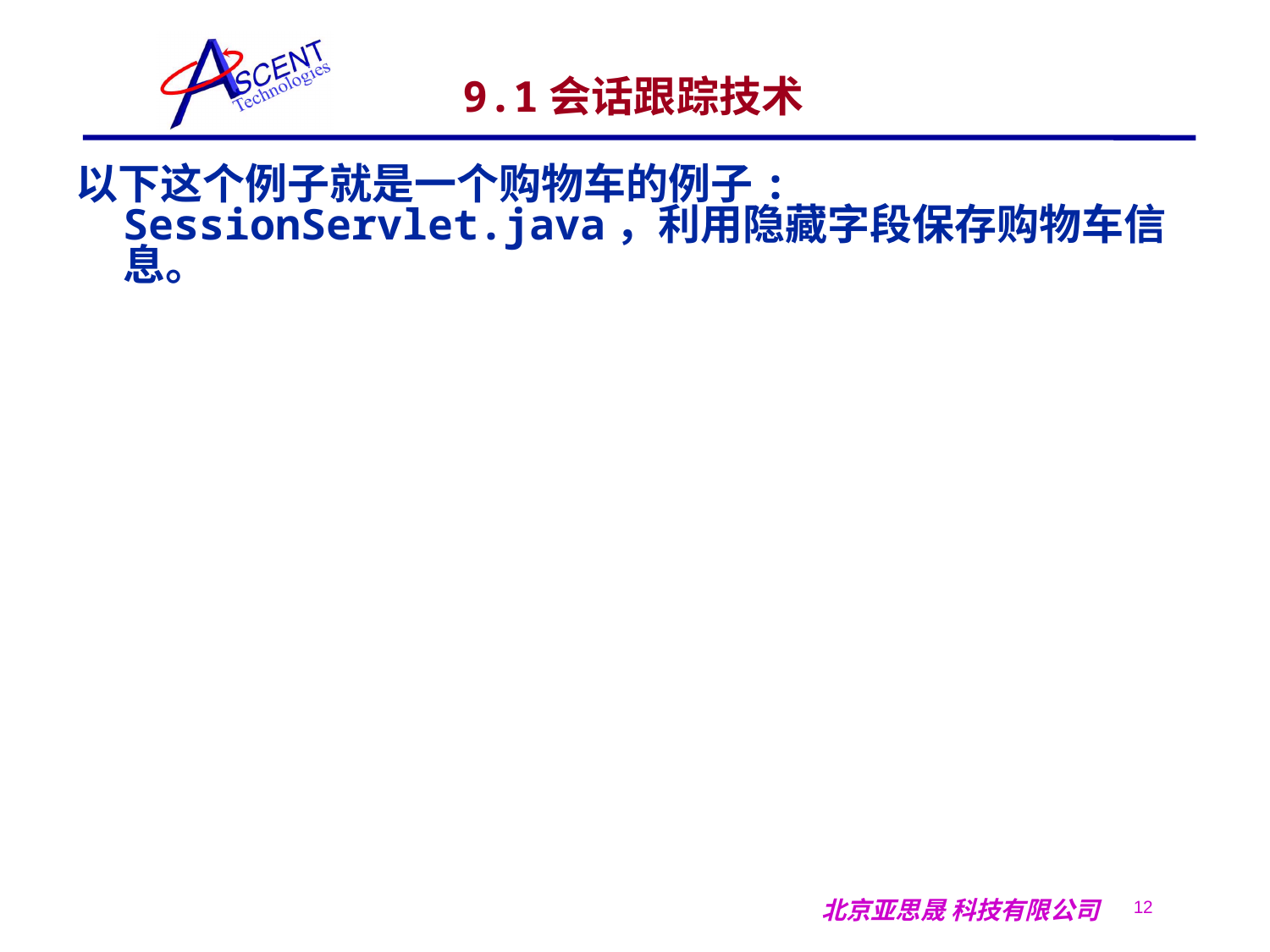

# 9.1会话跟踪技术
以下这个例子就是一个购物车的例子: SessionServlet.java，利用隐藏字段保存购物车信息。